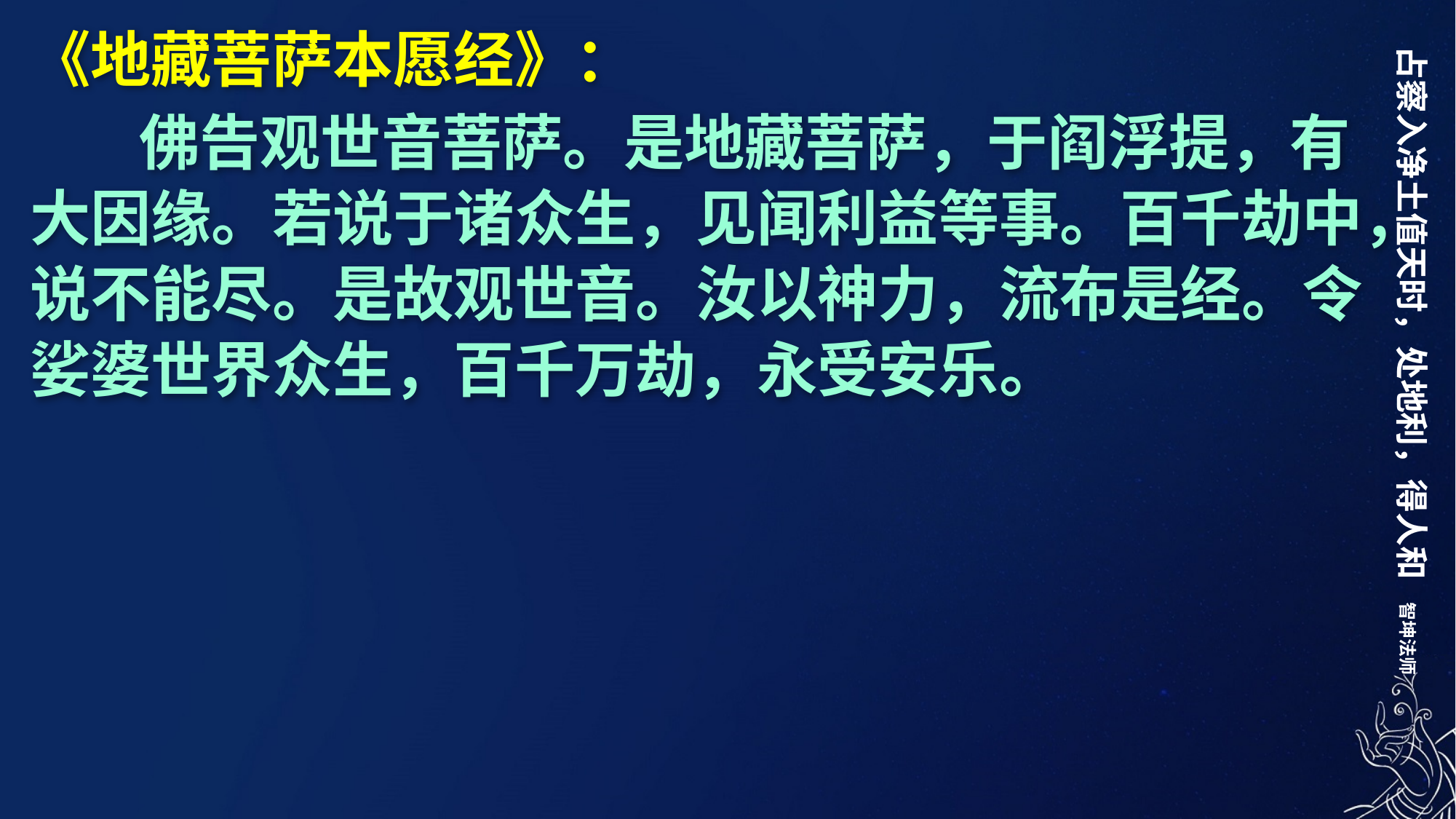

《地藏菩萨本愿经》：
	佛告观世音菩萨。是地藏菩萨，于阎浮提，有大因缘。若说于诸众生，见闻利益等事。百千劫中，说不能尽。是故观世音。汝以神力，流布是经。令娑婆世界众生，百千万劫，永受安乐。